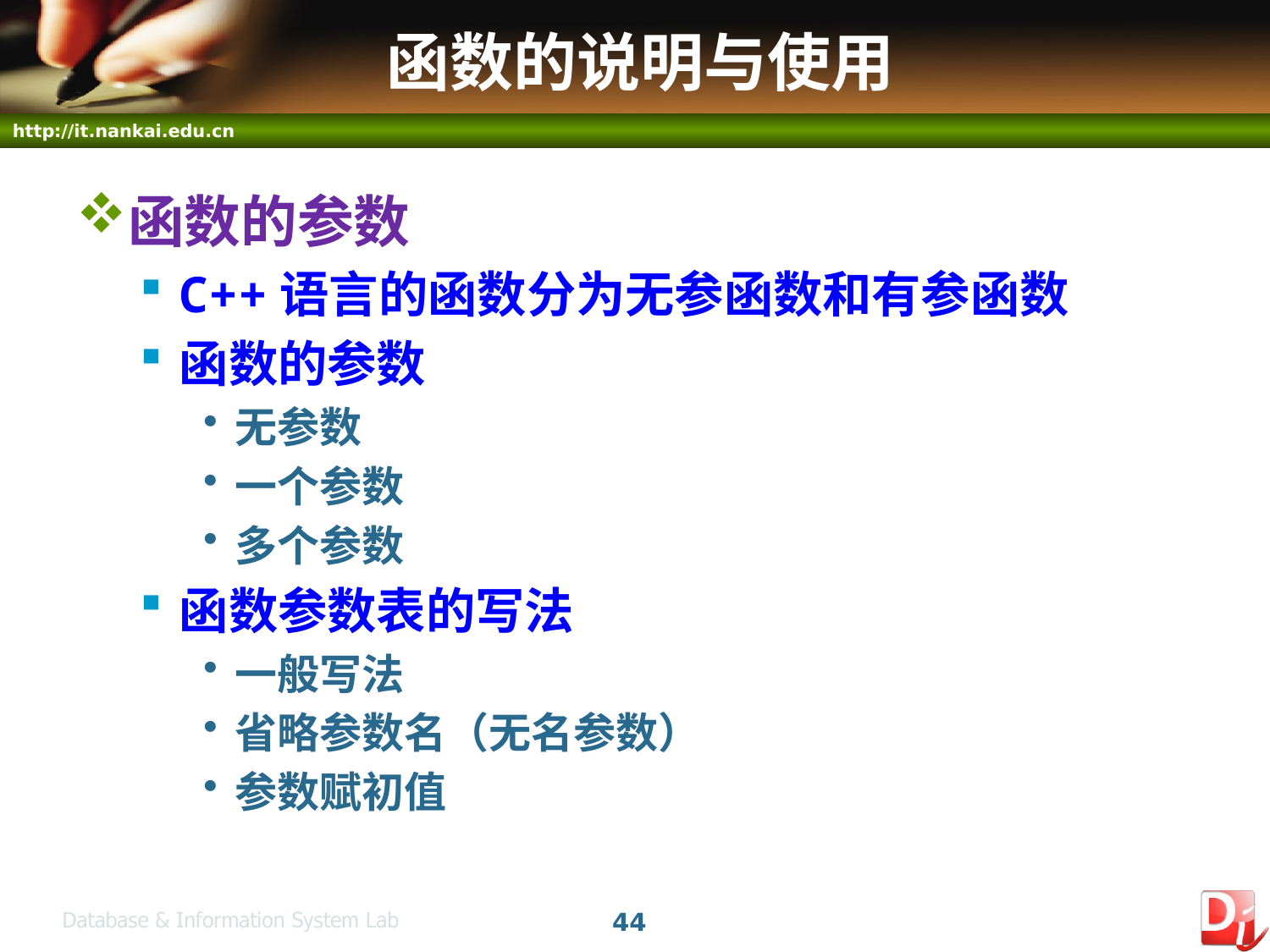

# 函数的说明与使用
函数的参数
C++语言的函数分为无参函数和有参函数
函数的参数
无参数
一个参数
多个参数
函数参数表的写法
一般写法
省略参数名（无名参数）
参数赋初值
44
Database & Information System Lab